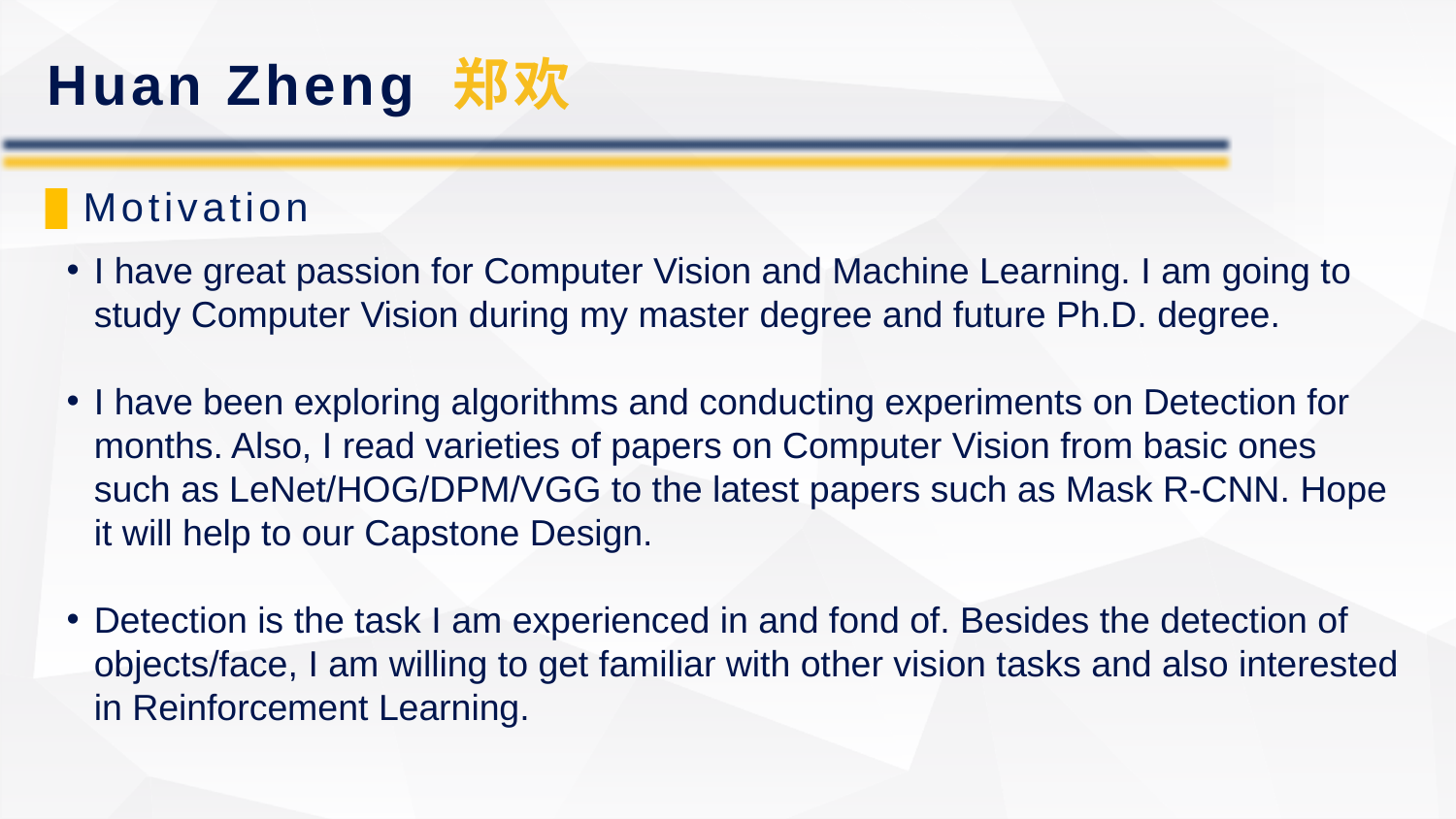

Huan Zheng 郑欢

Motivation

I have great passion for Computer Vision and Machine Learning. I am going to study Computer Vision during my master degree and future Ph.D. degree.

I have been exploring algorithms and conducting experiments on Detection for months. Also, I read varieties of papers on Computer Vision from basic ones such as LeNet/HOG/DPM/VGG to the latest papers such as Mask R-CNN. Hope it will help to our Capstone Design.

Detection is the task I am experienced in and fond of. Besides the detection of objects/face, I am willing to get familiar with other vision tasks and also interested in Reinforcement Learning.